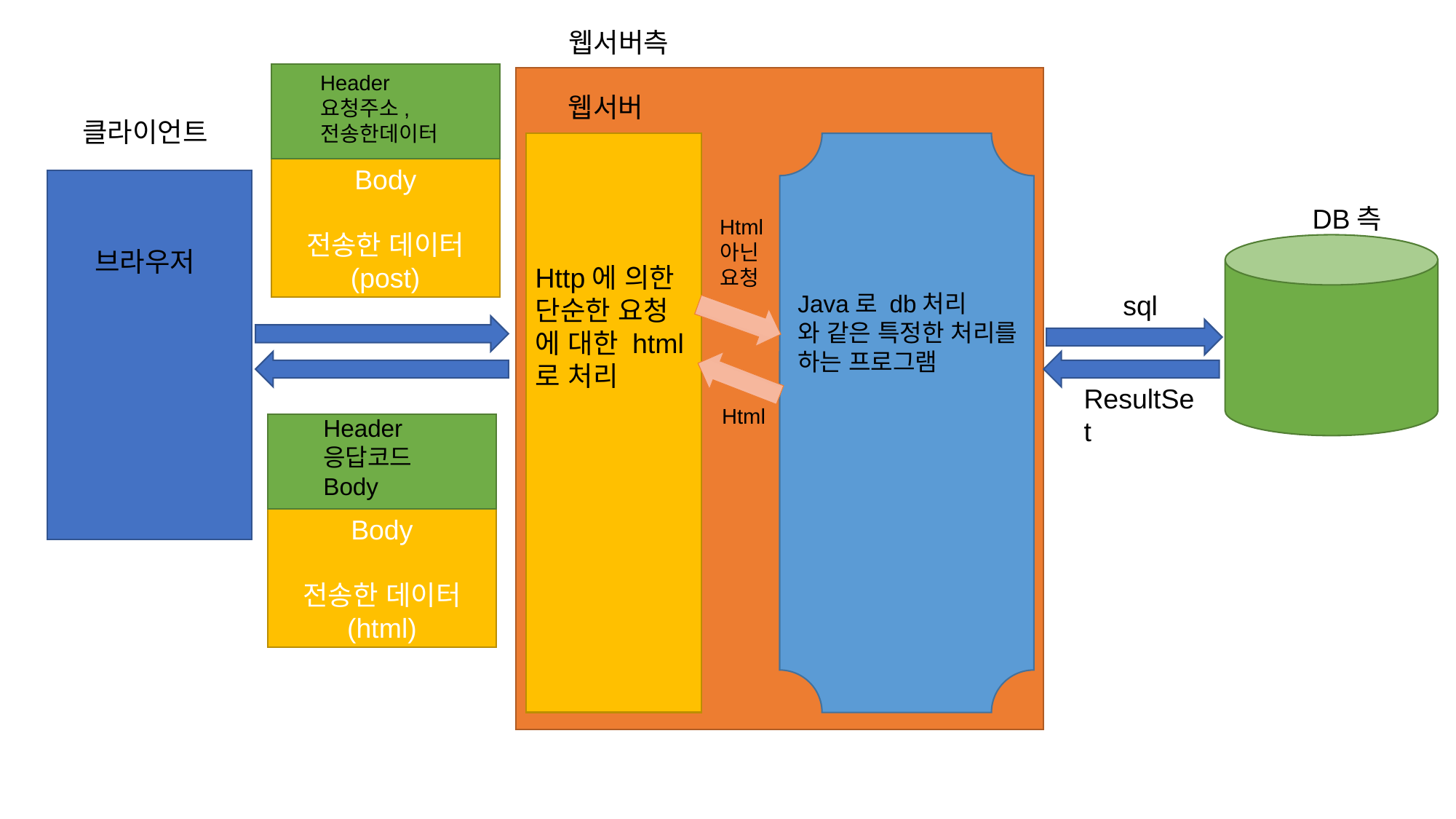

웹서버측

Body

전송한 데이터
(post)
Header
요청주소,
전송한데이터

웹서버
클라이언트

브라우저

Java로 db처리
와 같은 특정한 처리를 하는 프로그램
DB측

Html 아닌 요청
Http에 의한
단순한 요청
에 대한 html로 처리
sql

ResultSet

Html
Header
응답코드
Body

Body

전송한 데이터
(html)